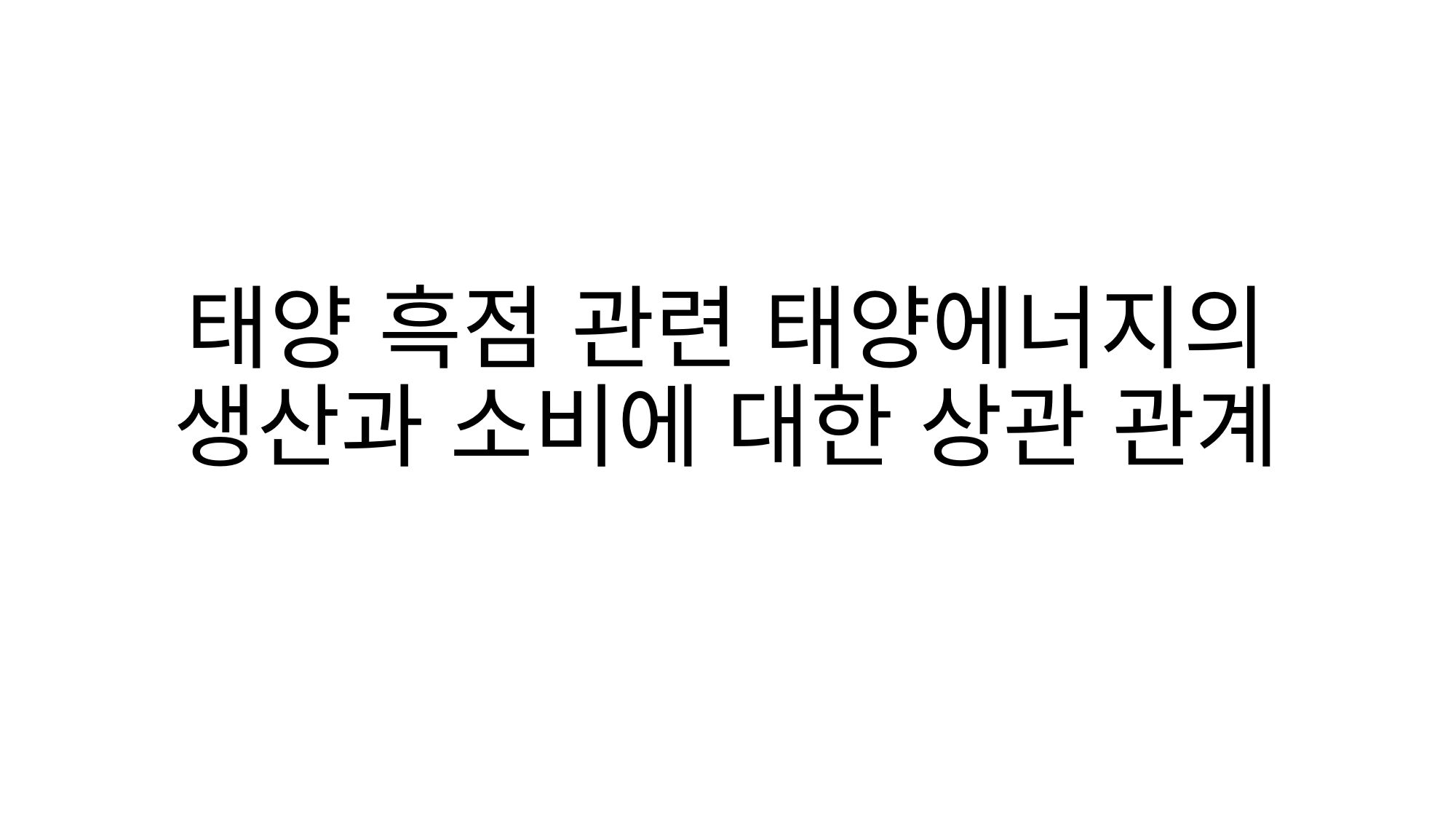

# 태양 흑점 관련 태양에너지의 생산과 소비에 대한 상관 관계